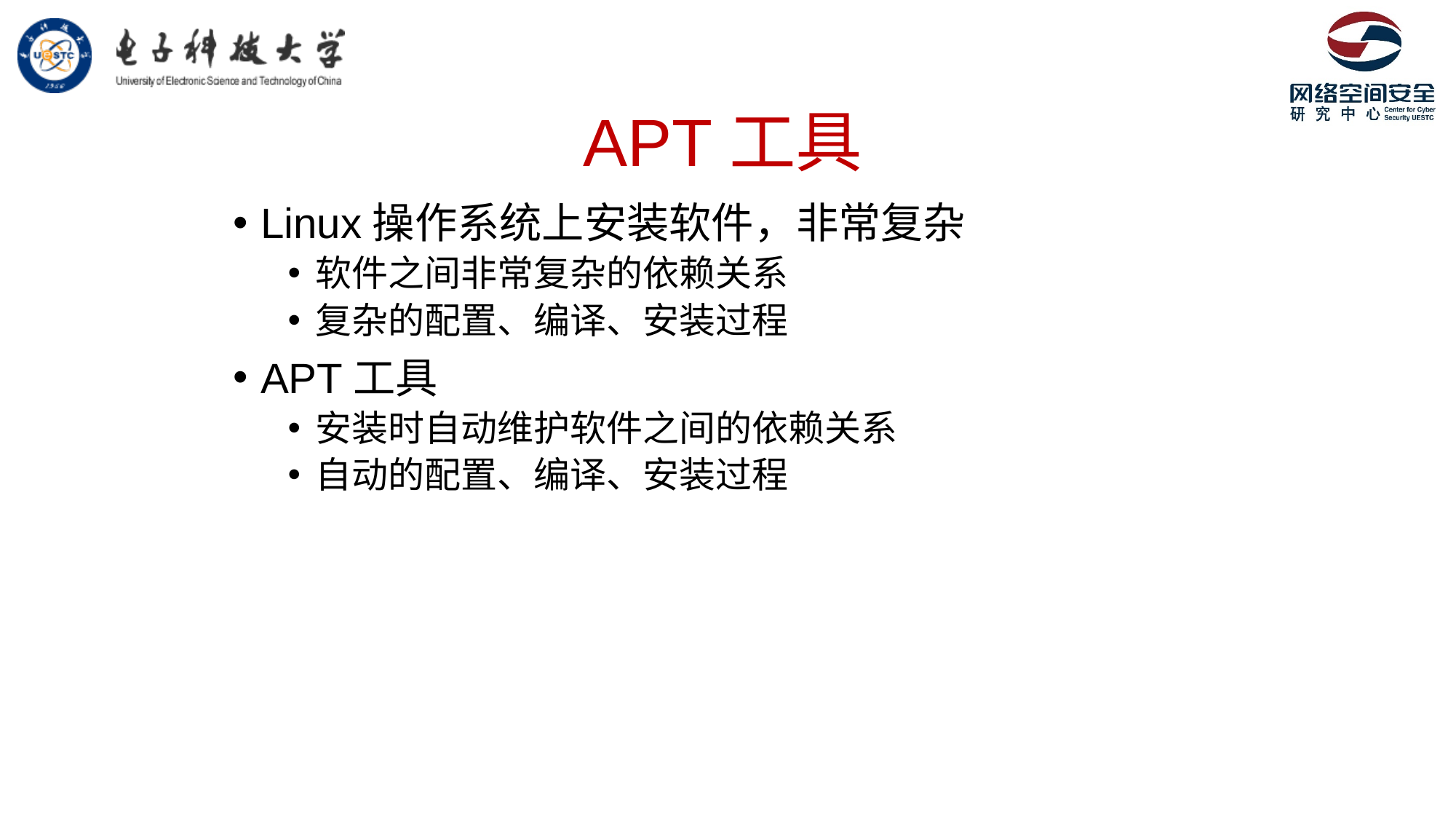

# APT工具
Linux操作系统上安装软件，非常复杂
软件之间非常复杂的依赖关系
复杂的配置、编译、安装过程
APT工具
安装时自动维护软件之间的依赖关系
自动的配置、编译、安装过程